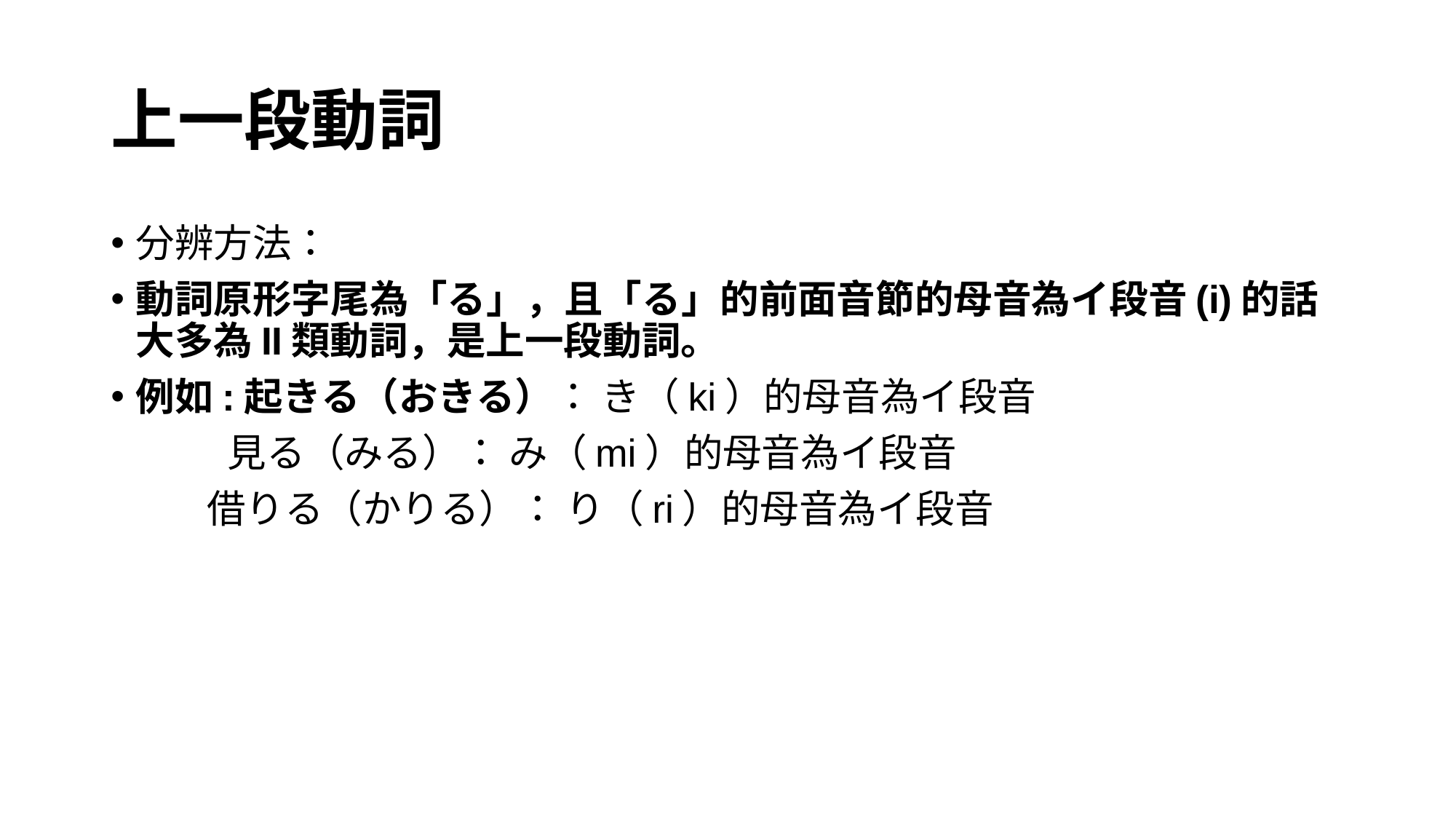

# 上一段動詞
分辨方法：
動詞原形字尾為「る」，且「る」的前面音節的母音為イ段音(i)的話大多為II類動詞，是上一段動詞。
例如:起きる（おきる）： き（ki）的母音為イ段音
　　　見る（みる）： み（mi）的母音為イ段音
          借りる（かりる）： り（ri）的母音為イ段音